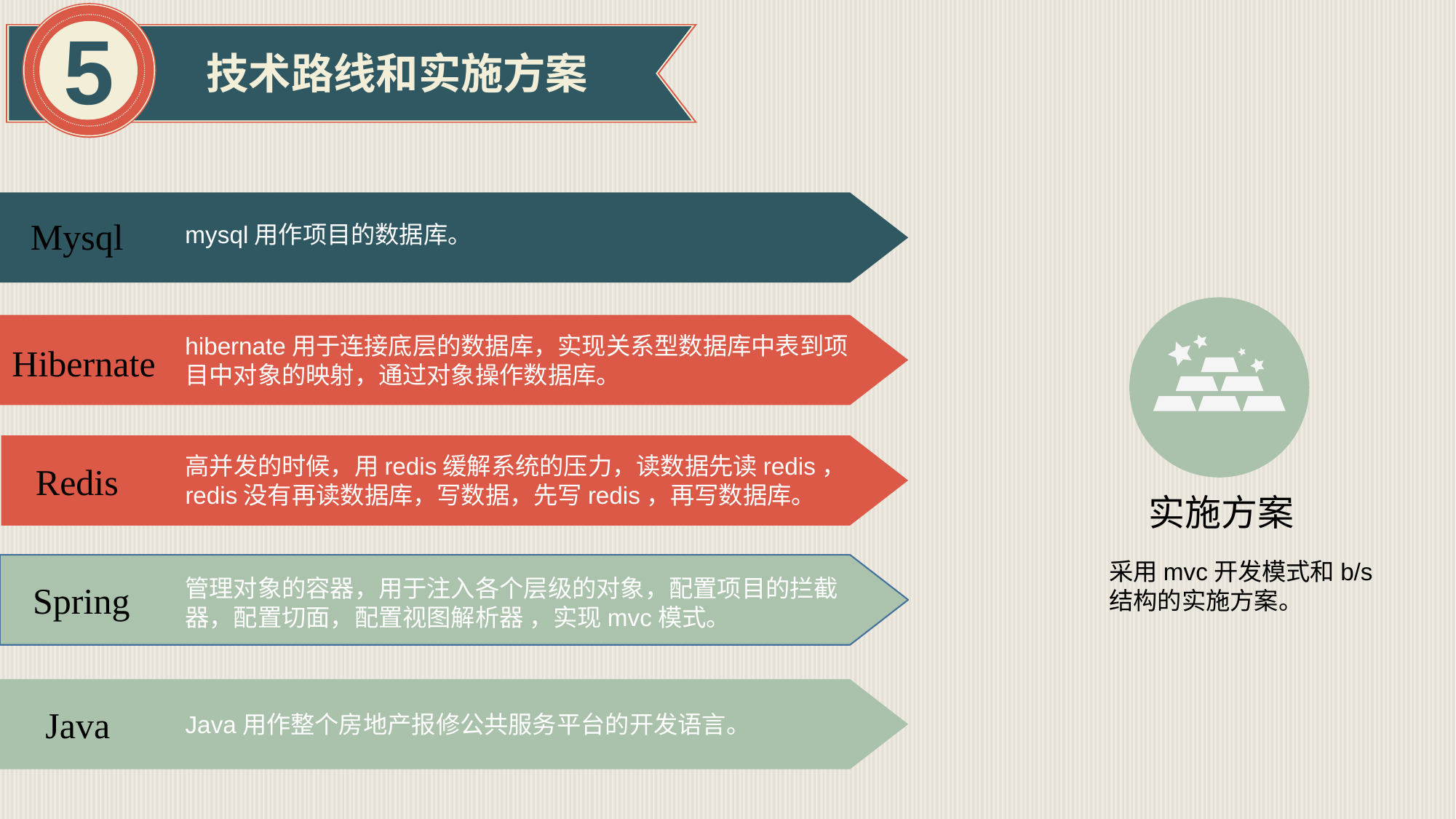

5

技术路线和实施方案

Mysql
mysql用作项目的数据库。

hibernate用于连接底层的数据库，实现关系型数据库中表到项目中对象的映射，通过对象操作数据库。
Hibernate

高并发的时候，用redis缓解系统的压力，读数据先读redis，redis没有再读数据库，写数据，先写redis，再写数据库。
Redis
实施方案
采用mvc开发模式和b/s结构的实施方案。

管理对象的容器，用于注入各个层级的对象，配置项目的拦截器，配置切面，配置视图解析器 ，实现mvc模式。
Spring

Java
Java用作整个房地产报修公共服务平台的开发语言。